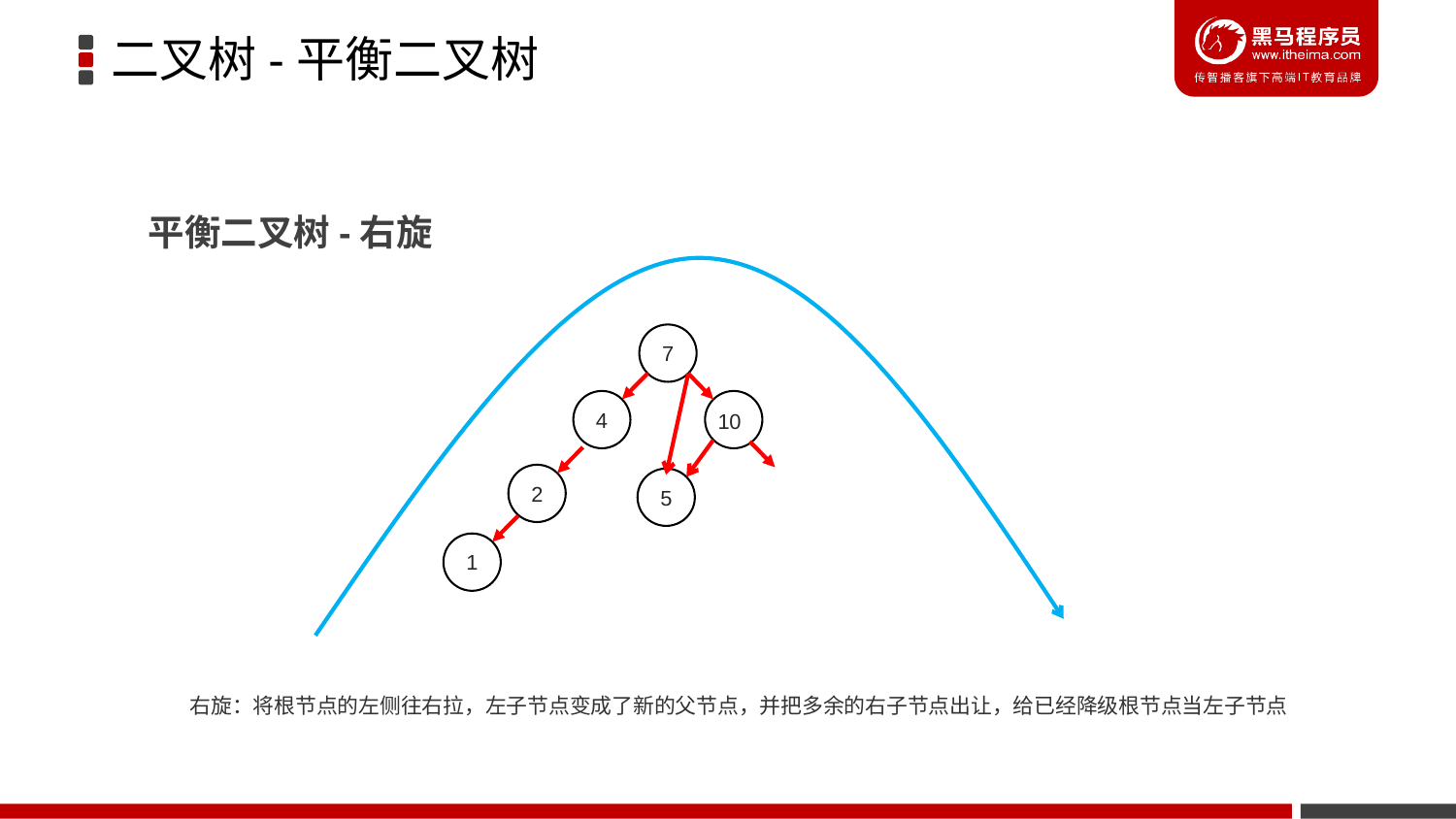

二叉树-平衡二叉树
平衡二叉树-右旋

7
4

10
2
5
1
右旋：将根节点的左侧往右拉，左子节点变成了新的父节点，并把多余的右子节点出让，给已经降级根节点当左子节点